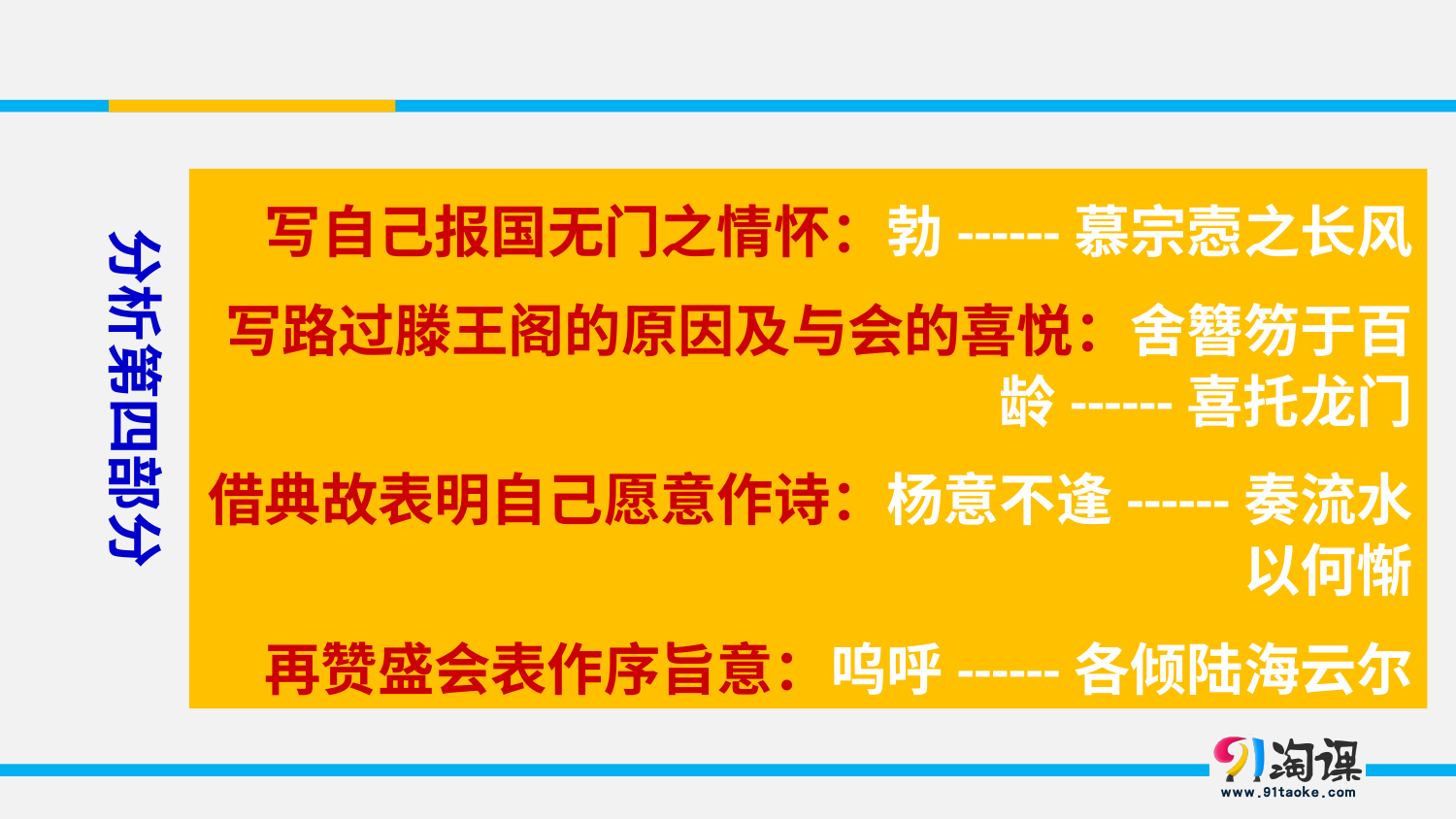

写自己报国无门之情怀：勃------慕宗悫之长风
写路过滕王阁的原因及与会的喜悦：舍簪笏于百龄------喜托龙门
借典故表明自己愿意作诗：杨意不逢------奏流水以何惭
再赞盛会表作序旨意：呜呼------各倾陆海云尔
分析第四部分